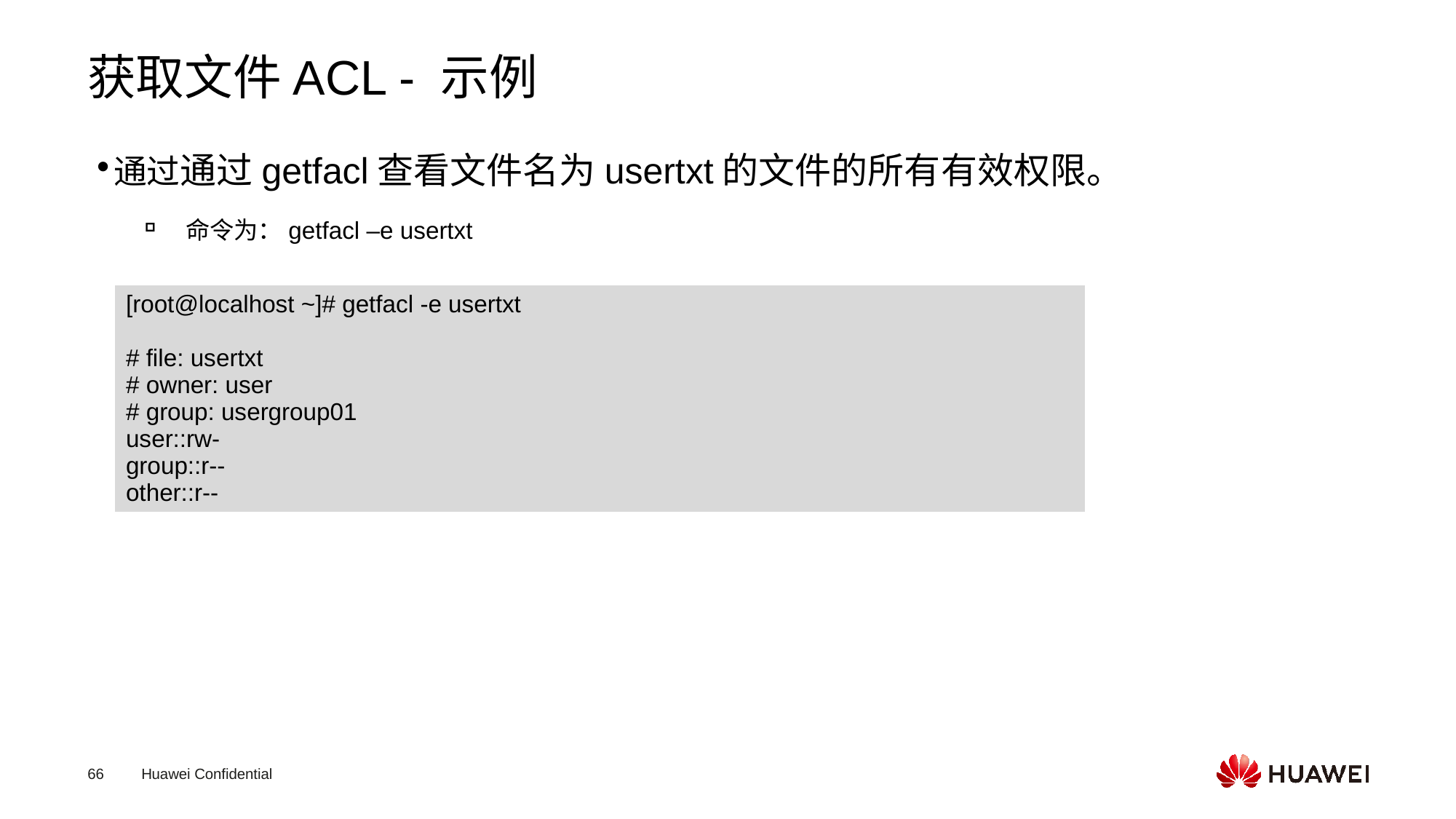

# 获取文件ACL - 示例
通过通过getfacl查看文件名为usertxt的文件的所有有效权限。
命令为：getfacl –e usertxt

| [root@localhost ~]# getfacl -e usertxt # file: usertxt # owner: user # group: usergroup01 user::rw- group::r-- other::r-- |
| --- |